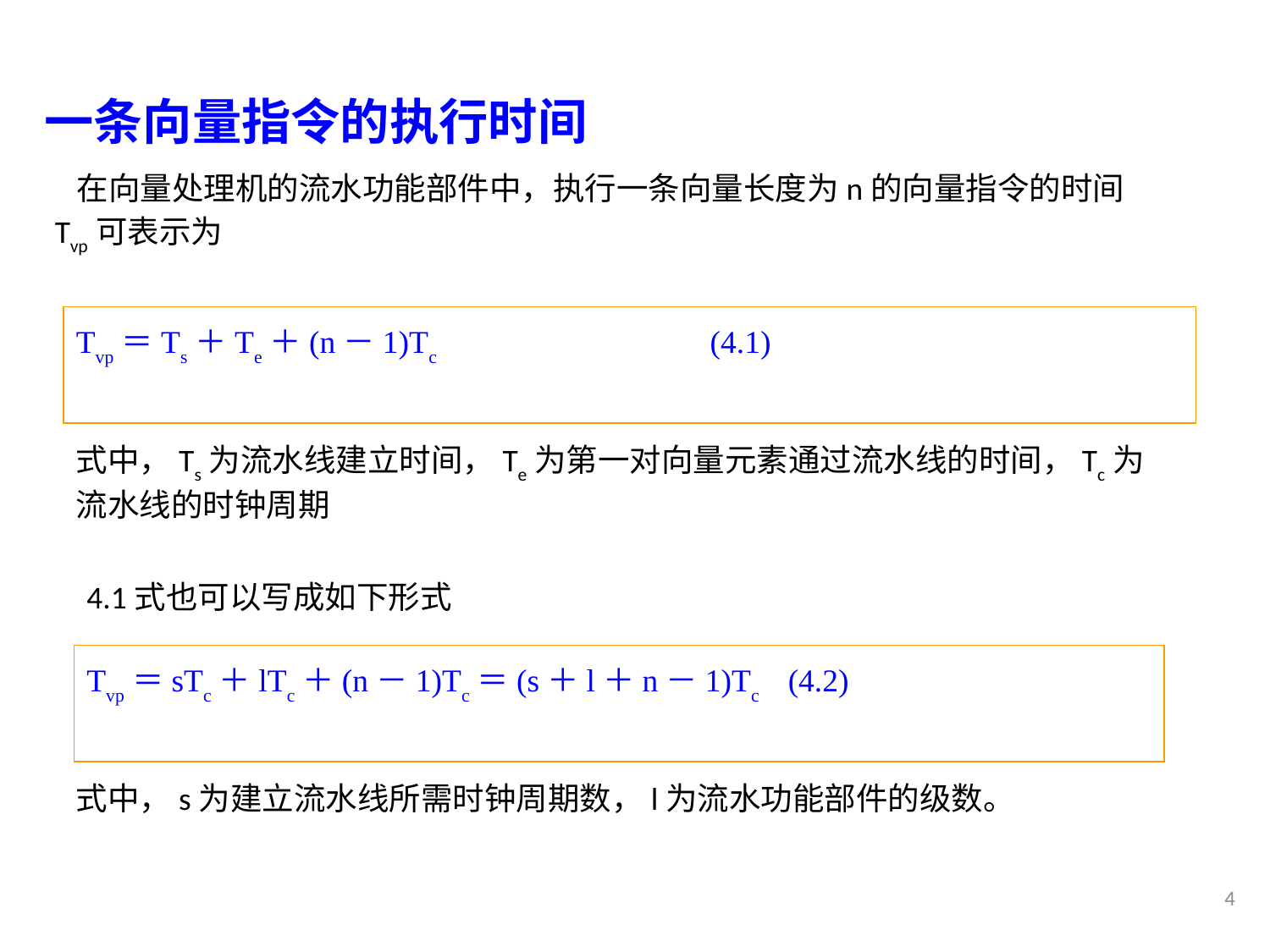

一条向量指令的执行时间
  在向量处理机的流水功能部件中，执行一条向量长度为n的向量指令的时间Tvp可表示为
Tvp＝Ts＋Te＋(n－1)Tc                                  (4.1)
式中，Ts为流水线建立时间，Te为第一对向量元素通过流水线的时间，Tc为流水线的时钟周期
4.1式也可以写成如下形式
Tvp＝sTc＋lTc＋(n－1)Tc＝(s＋l＋n－1)Tc    (4.2)
式中，s为建立流水线所需时钟周期数，l为流水功能部件的级数。
4